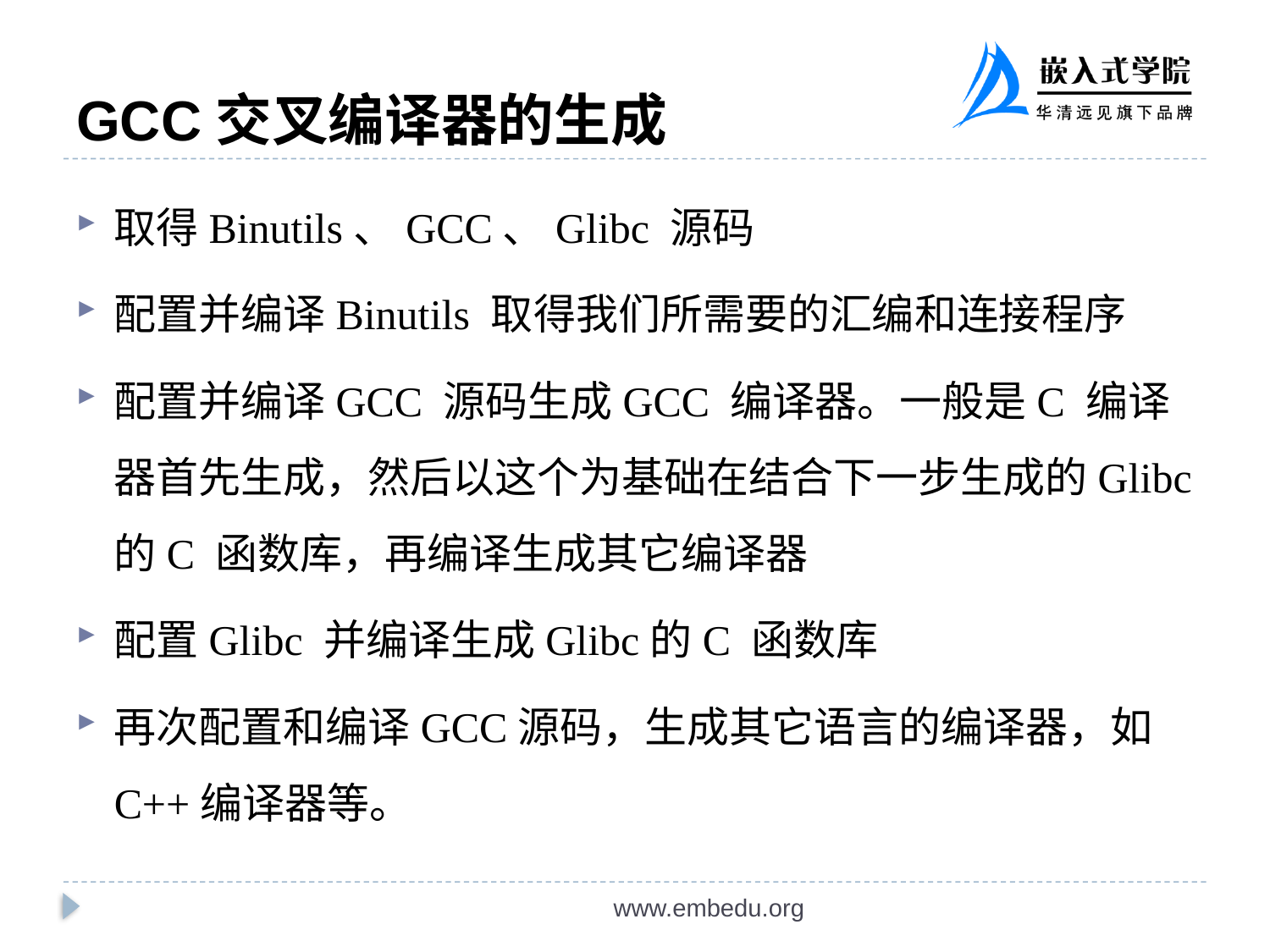

# GCC交叉编译器的生成
取得Binutils、GCC、Glibc 源码
配置并编译Binutils 取得我们所需要的汇编和连接程序
配置并编译GCC 源码生成GCC 编译器。一般是C 编译器首先生成，然后以这个为基础在结合下一步生成的Glibc 的C 函数库，再编译生成其它编译器
配置Glibc 并编译生成Glibc的C 函数库
再次配置和编译GCC源码，生成其它语言的编译器，如C++编译器等。

www.embedu.org